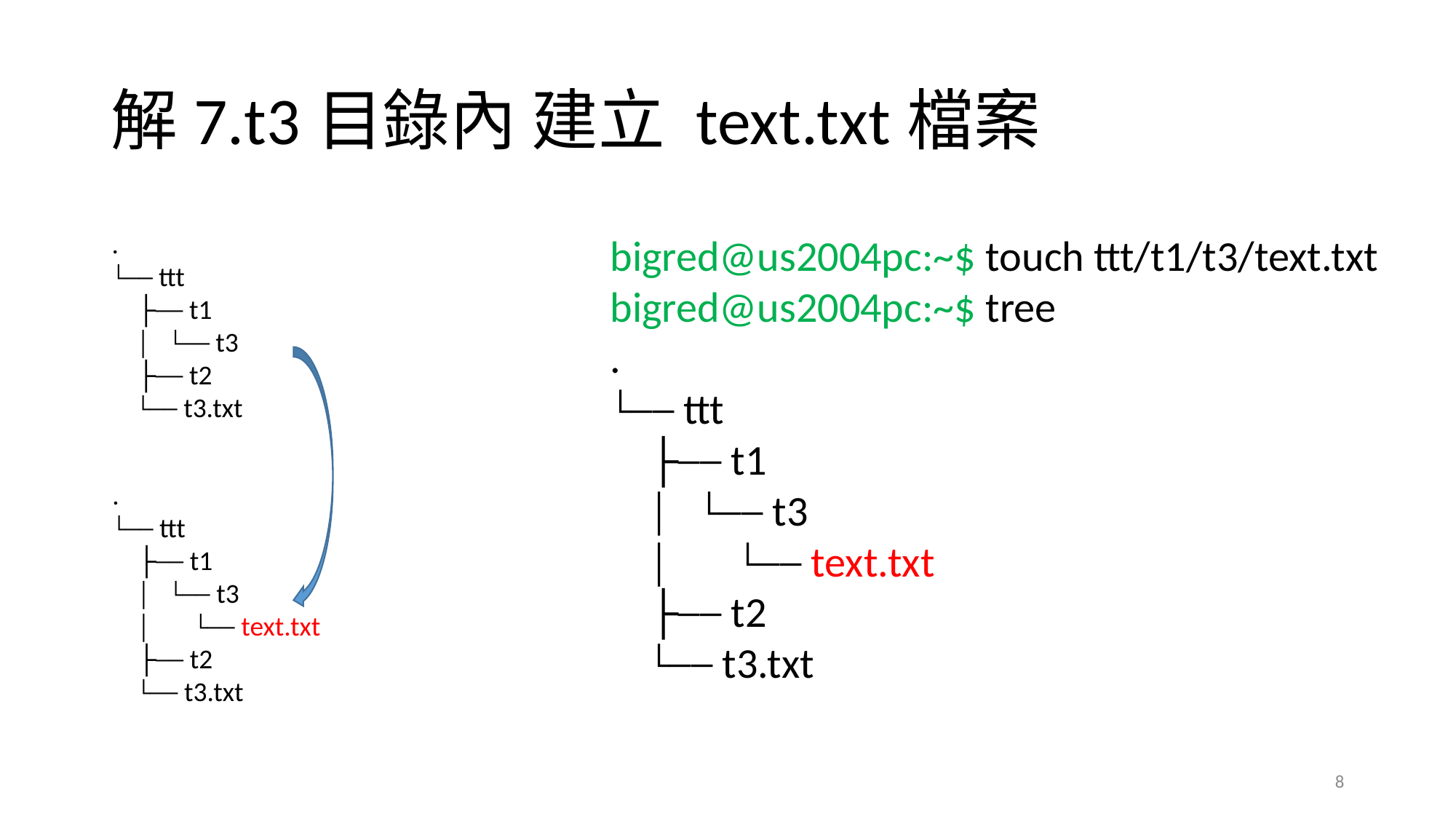

# 解7.t3目錄內 建立 text.txt檔案
.
└── ttt
    ├── t1
    │   └── t3
    ├── t2
    └── t3.txt

.
└── ttt
    ├── t1
    │   └── t3
    │       └── text.txt
    ├── t2
    └── t3.txt

bigred@us2004pc:~$ touch ttt/t1/t3/text.txt
bigred@us2004pc:~$ tree
.
└── ttt
    ├── t1
    │   └── t3
    │       └── text.txt
    ├── t2
    └── t3.txt

8